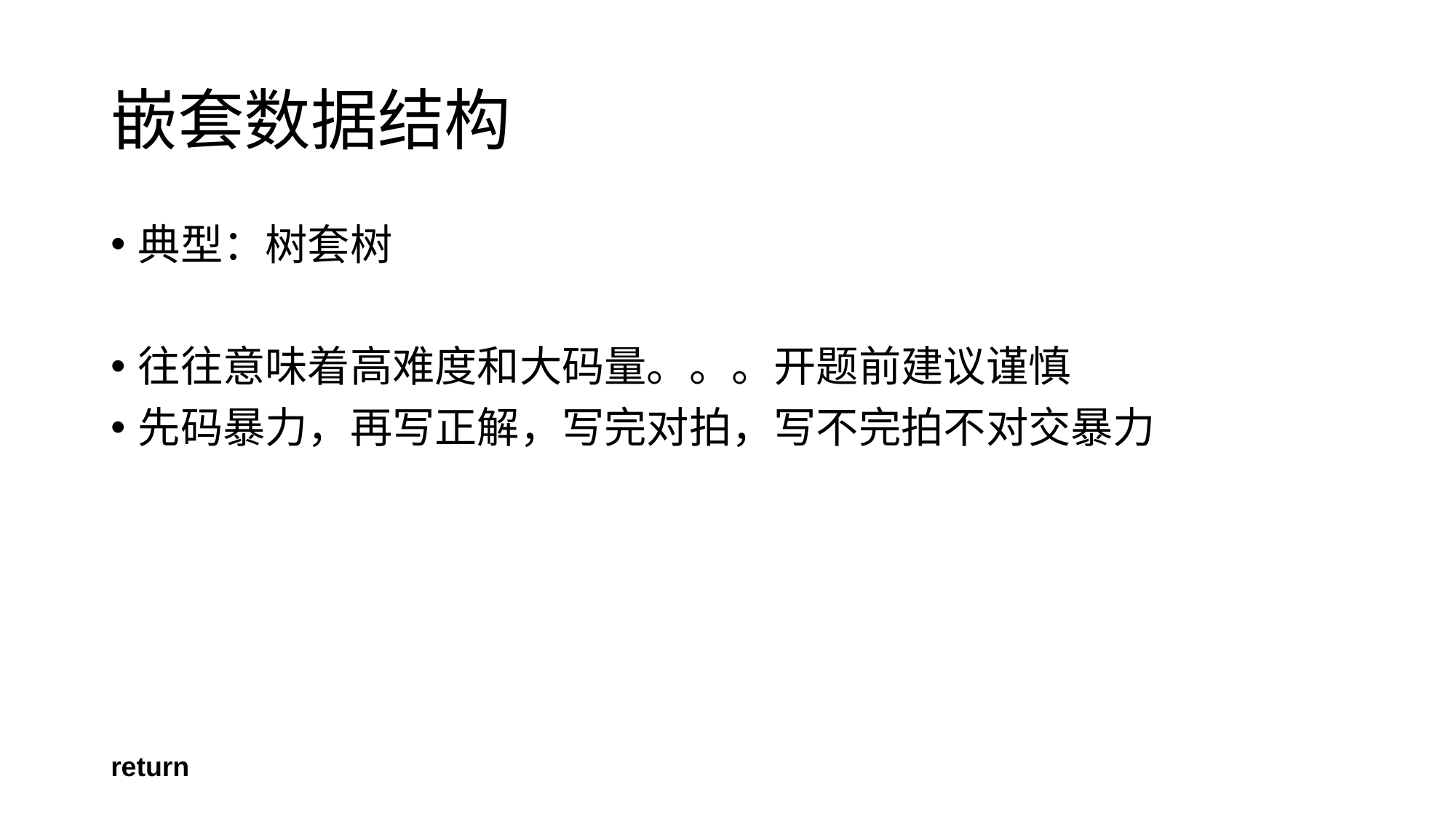

# 嵌套数据结构
典型：树套树

往往意味着高难度和大码量。。。开题前建议谨慎
先码暴力，再写正解，写完对拍，写不完拍不对交暴力
return